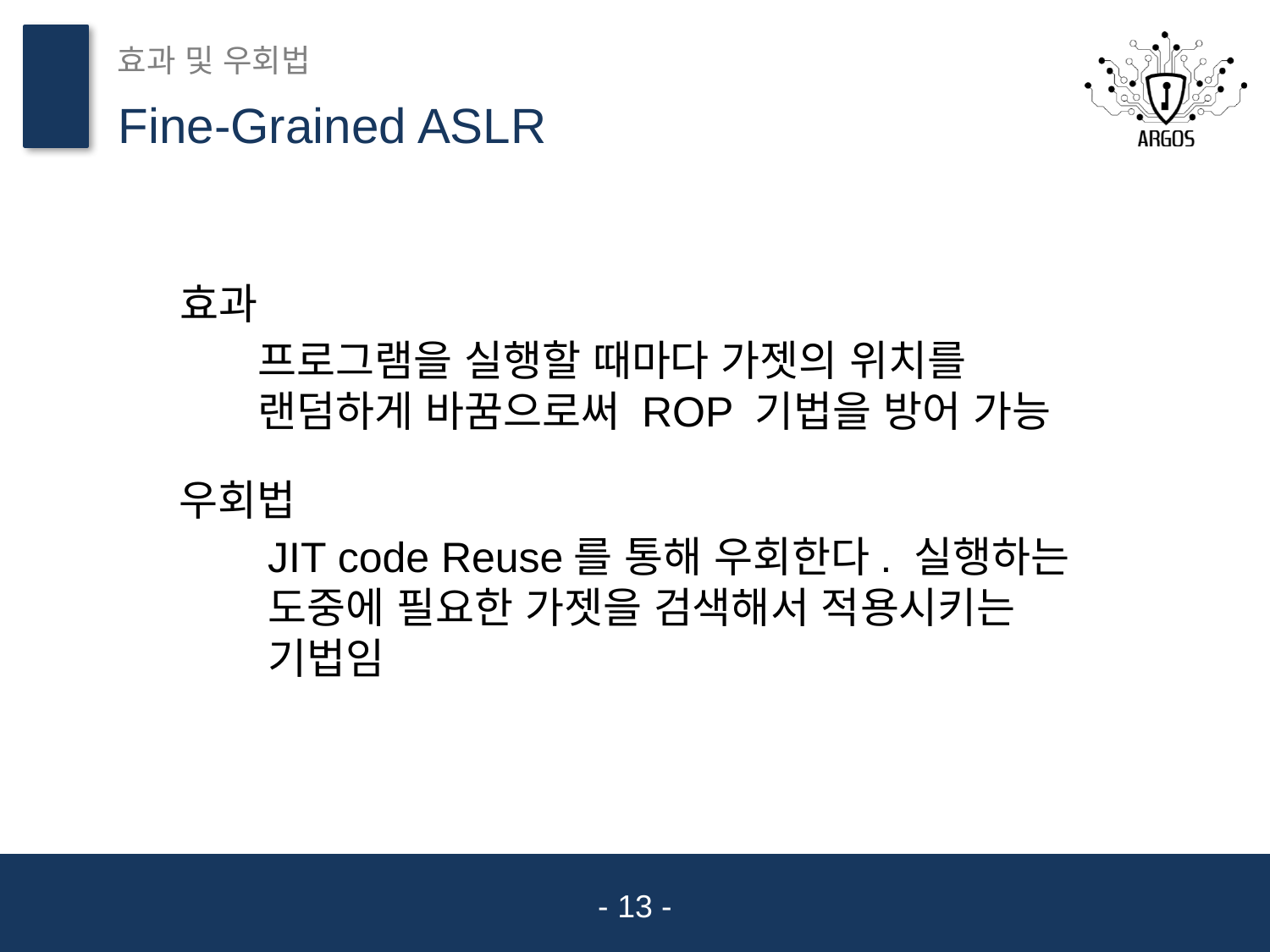

효과 및 우회법
Fine-Grained ASLR
효과
프로그램을 실행할 때마다 가젯의 위치를
랜덤하게 바꿈으로써 ROP 기법을 방어 가능
우회법
JIT code Reuse를 통해 우회한다. 실행하는
도중에 필요한 가젯을 검색해서 적용시키는
기법임
- 13 -